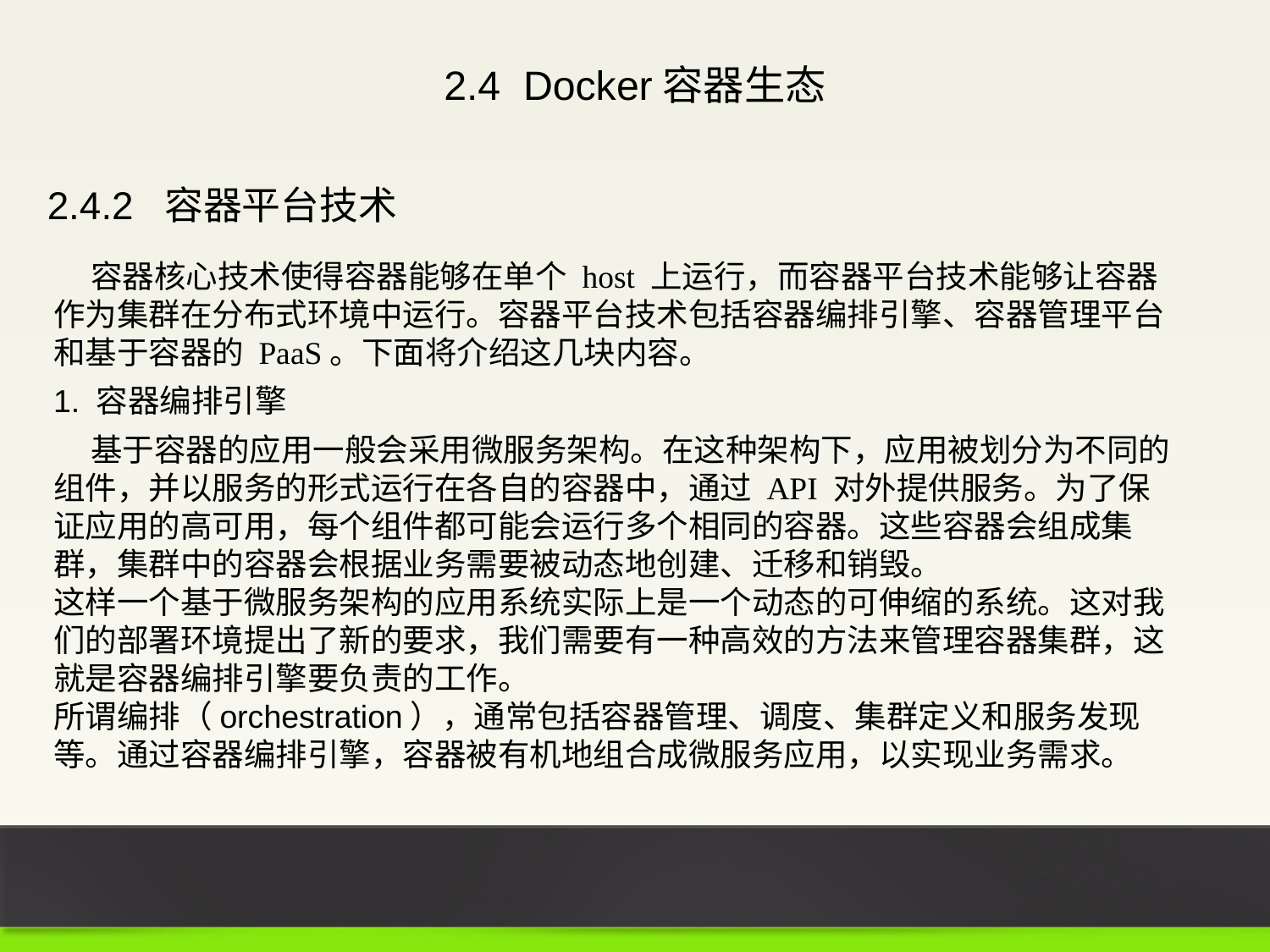

2.4  Docker容器生态
2.4.2  容器平台技术
容器核心技术使得容器能够在单个 host 上运行，而容器平台技术能够让容器作为集群在分布式环境中运行。容器平台技术包括容器编排引擎、容器管理平台和基于容器的 PaaS。下面将介绍这几块内容。
1. 容器编排引擎
基于容器的应用一般会采用微服务架构。在这种架构下，应用被划分为不同的组件，并以服务的形式运行在各自的容器中，通过 API 对外提供服务。为了保证应用的高可用，每个组件都可能会运行多个相同的容器。这些容器会组成集群，集群中的容器会根据业务需要被动态地创建、迁移和销毁。
这样一个基于微服务架构的应用系统实际上是一个动态的可伸缩的系统。这对我们的部署环境提出了新的要求，我们需要有一种高效的方法来管理容器集群，这就是容器编排引擎要负责的工作。
所谓编排（orchestration），通常包括容器管理、调度、集群定义和服务发现等。通过容器编排引擎，容器被有机地组合成微服务应用，以实现业务需求。